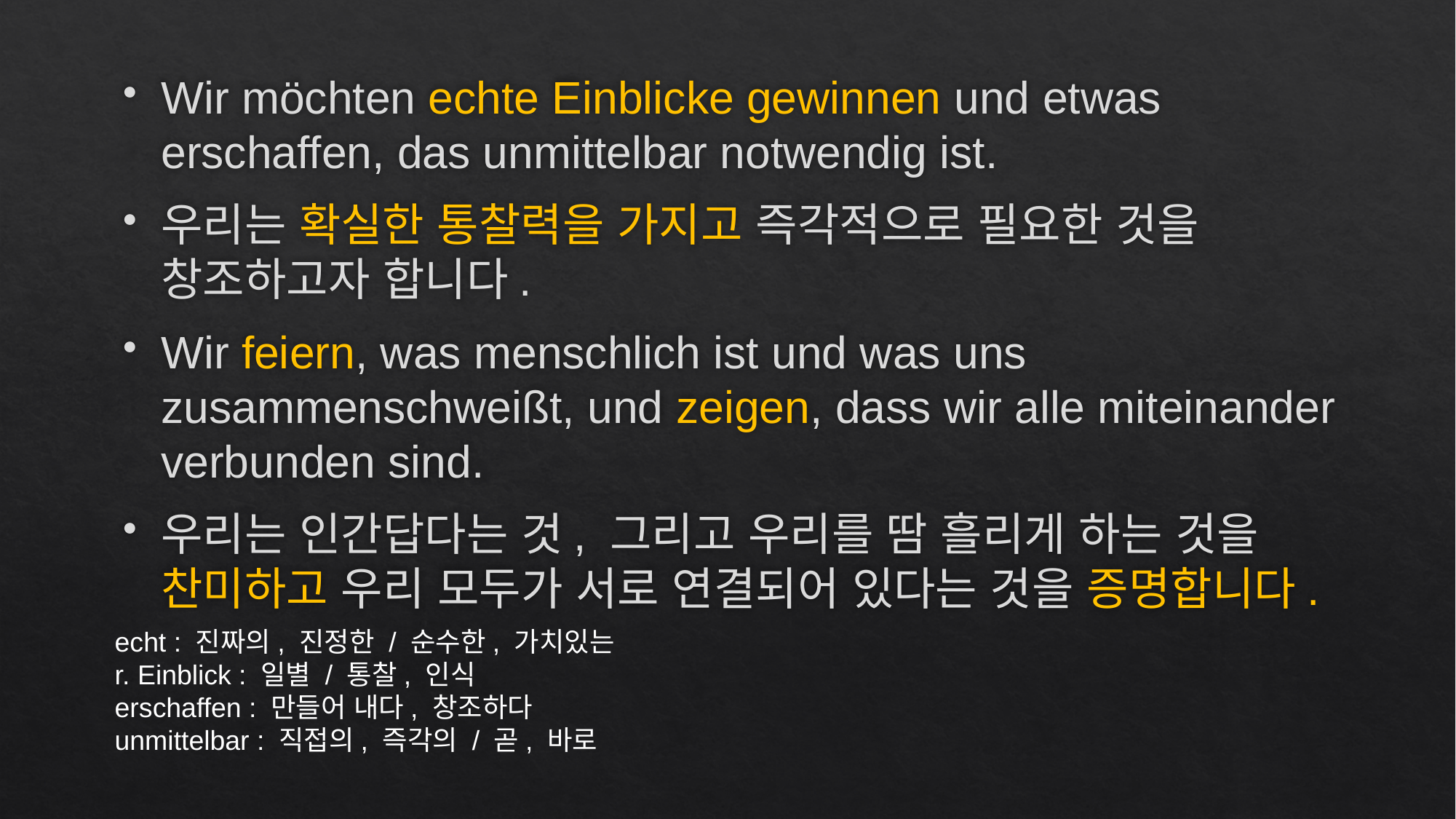

Wir möchten echte Einblicke gewinnen und etwas erschaffen, das unmittelbar notwendig ist.
우리는 확실한 통찰력을 가지고 즉각적으로 필요한 것을 창조하고자 합니다.
Wir feiern, was menschlich ist und was uns zusammenschweißt, und zeigen, dass wir alle miteinander verbunden sind.
우리는 인간답다는 것, 그리고 우리를 땀 흘리게 하는 것을 찬미하고 우리 모두가 서로 연결되어 있다는 것을 증명합니다.

echt : 진짜의, 진정한 / 순수한, 가치있는
r. Einblick : 일별 / 통찰, 인식
erschaffen : 만들어 내다, 창조하다
unmittelbar : 직접의, 즉각의 / 곧, 바로